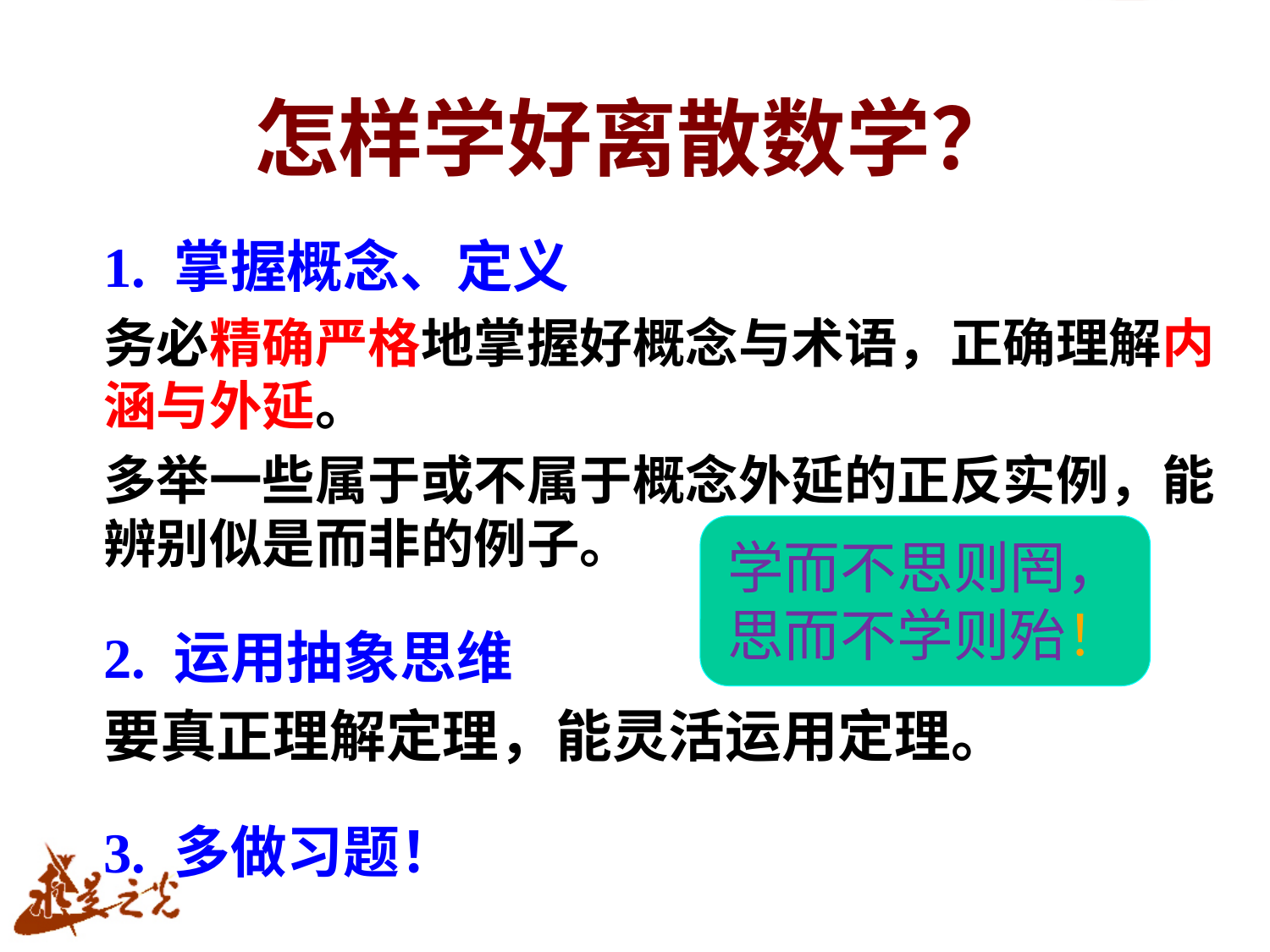

# 怎样学好离散数学？
1. 掌握概念、定义
务必精确严格地掌握好概念与术语，正确理解内涵与外延。
多举一些属于或不属于概念外延的正反实例，能辨别似是而非的例子。

2. 运用抽象思维
要真正理解定理，能灵活运用定理。

3. 多做习题！

学而不思则罔，
思而不学则殆！
5